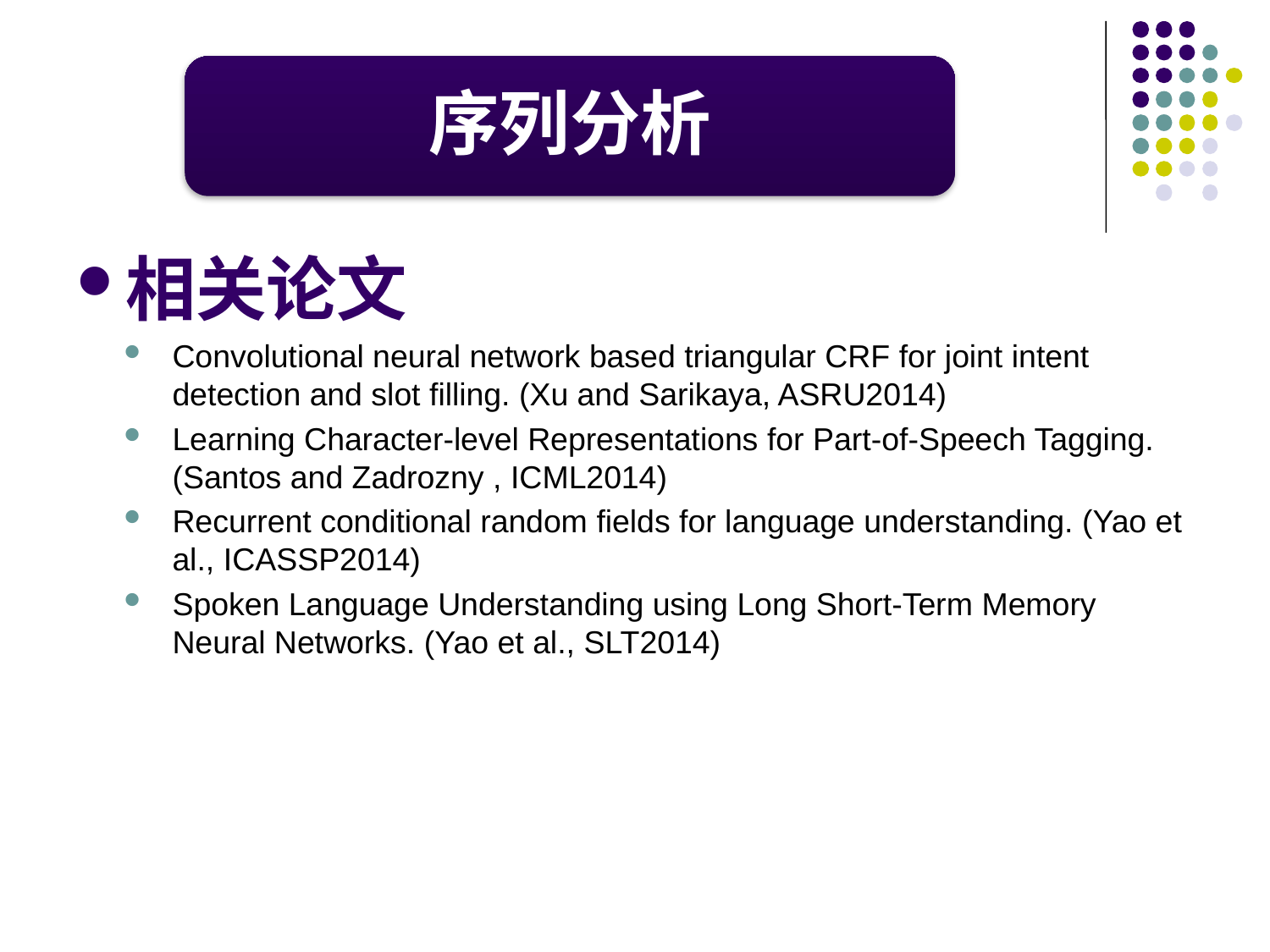

相关论文
Convolutional neural network based triangular CRF for joint intent detection and slot filling. (Xu and Sarikaya, ASRU2014)
Learning Character-level Representations for Part-of-Speech Tagging. (Santos and Zadrozny , ICML2014)
Recurrent conditional random fields for language understanding. (Yao et al., ICASSP2014)
Spoken Language Understanding using Long Short-Term Memory Neural Networks. (Yao et al., SLT2014)

序列分析